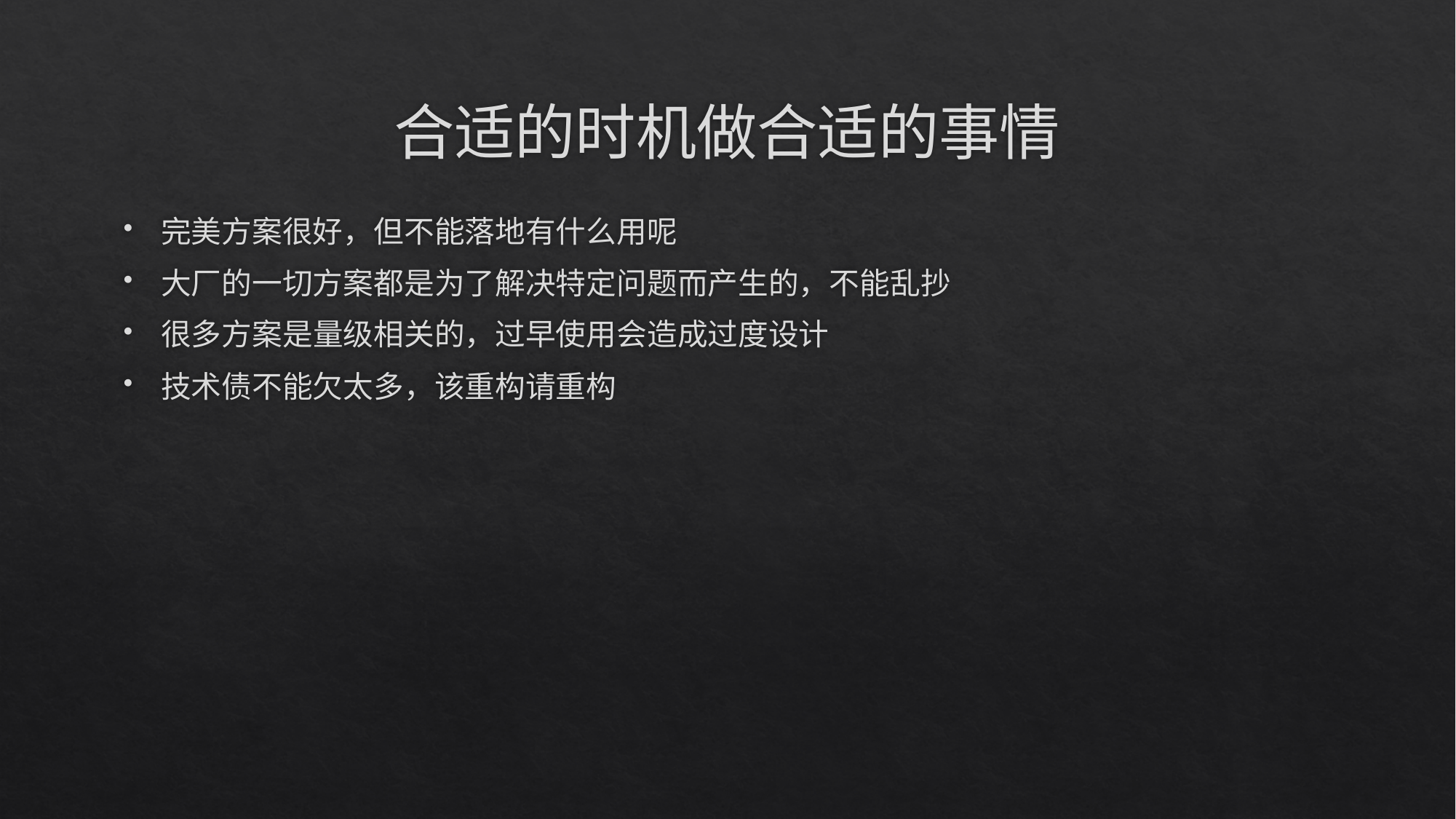

# 合适的时机做合适的事情
完美方案很好，但不能落地有什么用呢
大厂的一切方案都是为了解决特定问题而产生的，不能乱抄
很多方案是量级相关的，过早使用会造成过度设计
技术债不能欠太多，该重构请重构